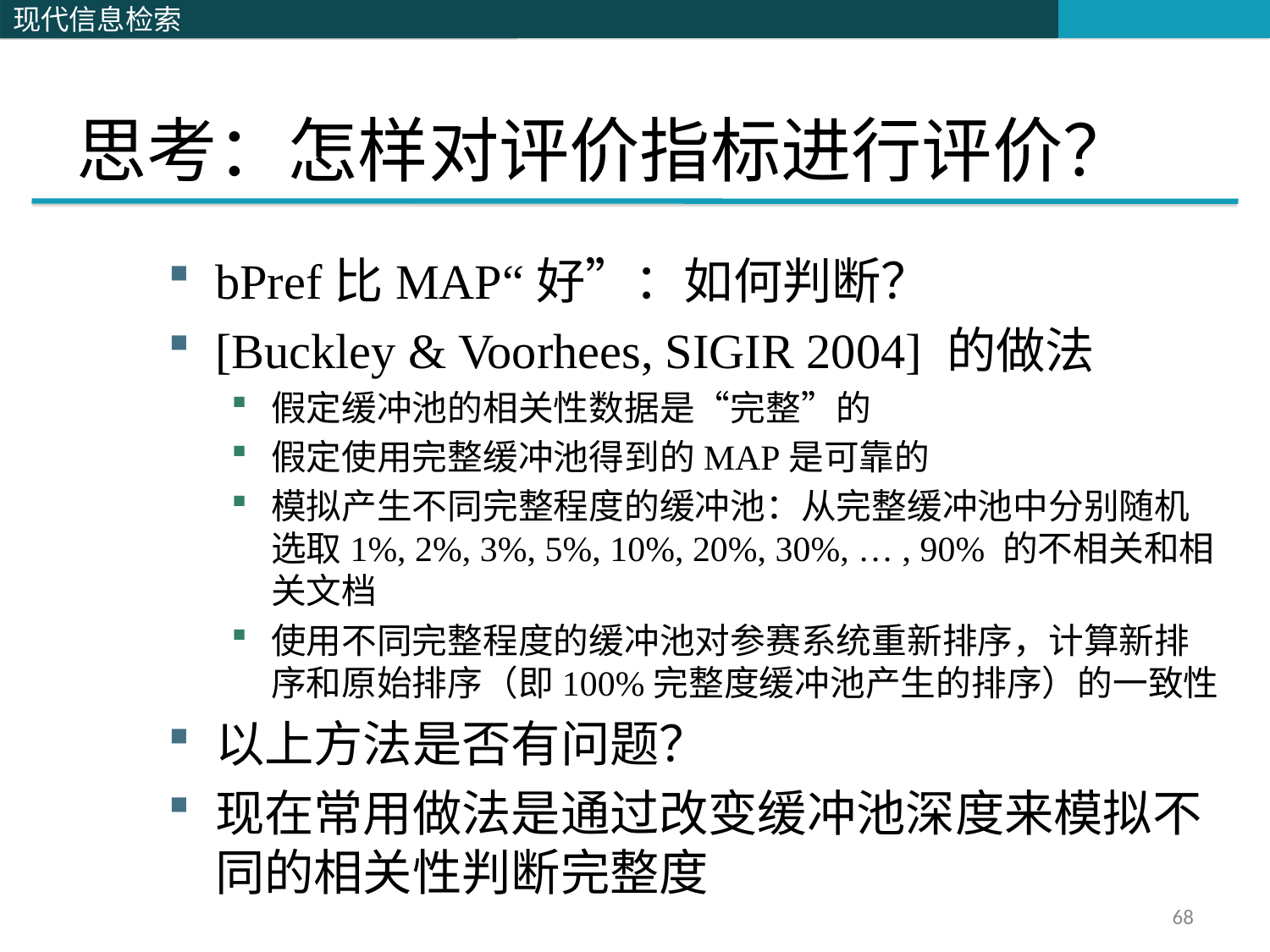

# 思考：怎样对评价指标进行评价？
bPref比MAP“好”：如何判断？
[Buckley & Voorhees, SIGIR 2004] 的做法
假定缓冲池的相关性数据是“完整”的
假定使用完整缓冲池得到的MAP是可靠的
模拟产生不同完整程度的缓冲池：从完整缓冲池中分别随机选取1%, 2%, 3%, 5%, 10%, 20%, 30%, … , 90% 的不相关和相关文档
使用不同完整程度的缓冲池对参赛系统重新排序，计算新排序和原始排序（即100%完整度缓冲池产生的排序）的一致性
以上方法是否有问题？
现在常用做法是通过改变缓冲池深度来模拟不同的相关性判断完整度

68